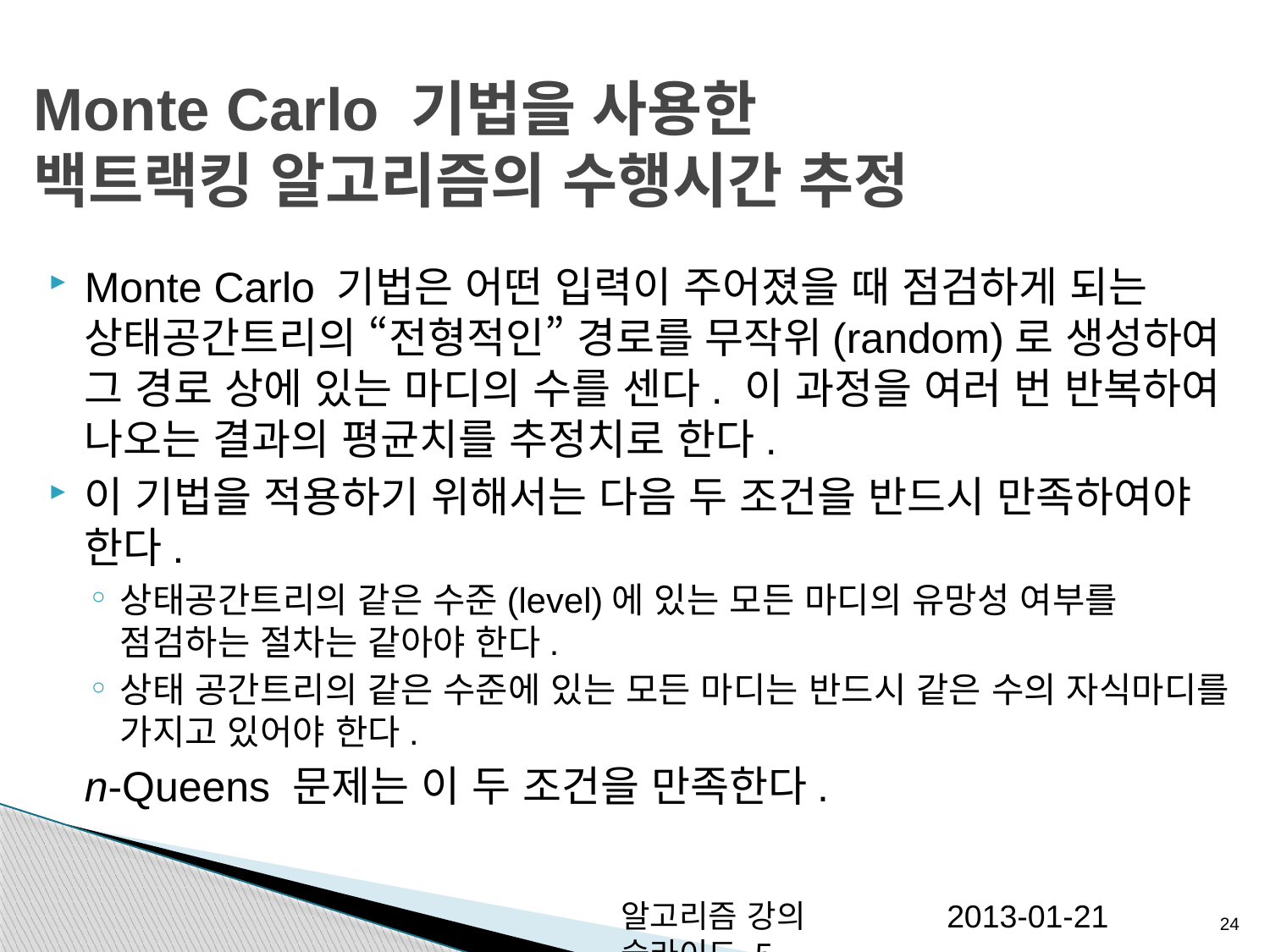

# Monte Carlo 기법을 사용한 백트랙킹 알고리즘의 수행시간 추정
Monte Carlo 기법은 어떤 입력이 주어졌을 때 점검하게 되는 상태공간트리의 “전형적인” 경로를 무작위(random)로 생성하여 그 경로 상에 있는 마디의 수를 센다. 이 과정을 여러 번 반복하여 나오는 결과의 평균치를 추정치로 한다.
이 기법을 적용하기 위해서는 다음 두 조건을 반드시 만족하여야 한다.
상태공간트리의 같은 수준(level)에 있는 모든 마디의 유망성 여부를 점검하는 절차는 같아야 한다.
상태 공간트리의 같은 수준에 있는 모든 마디는 반드시 같은 수의 자식마디를 가지고 있어야 한다.
	n-Queens 문제는 이 두 조건을 만족한다.
알고리즘 강의 슬라이드 5
2013-01-21
24